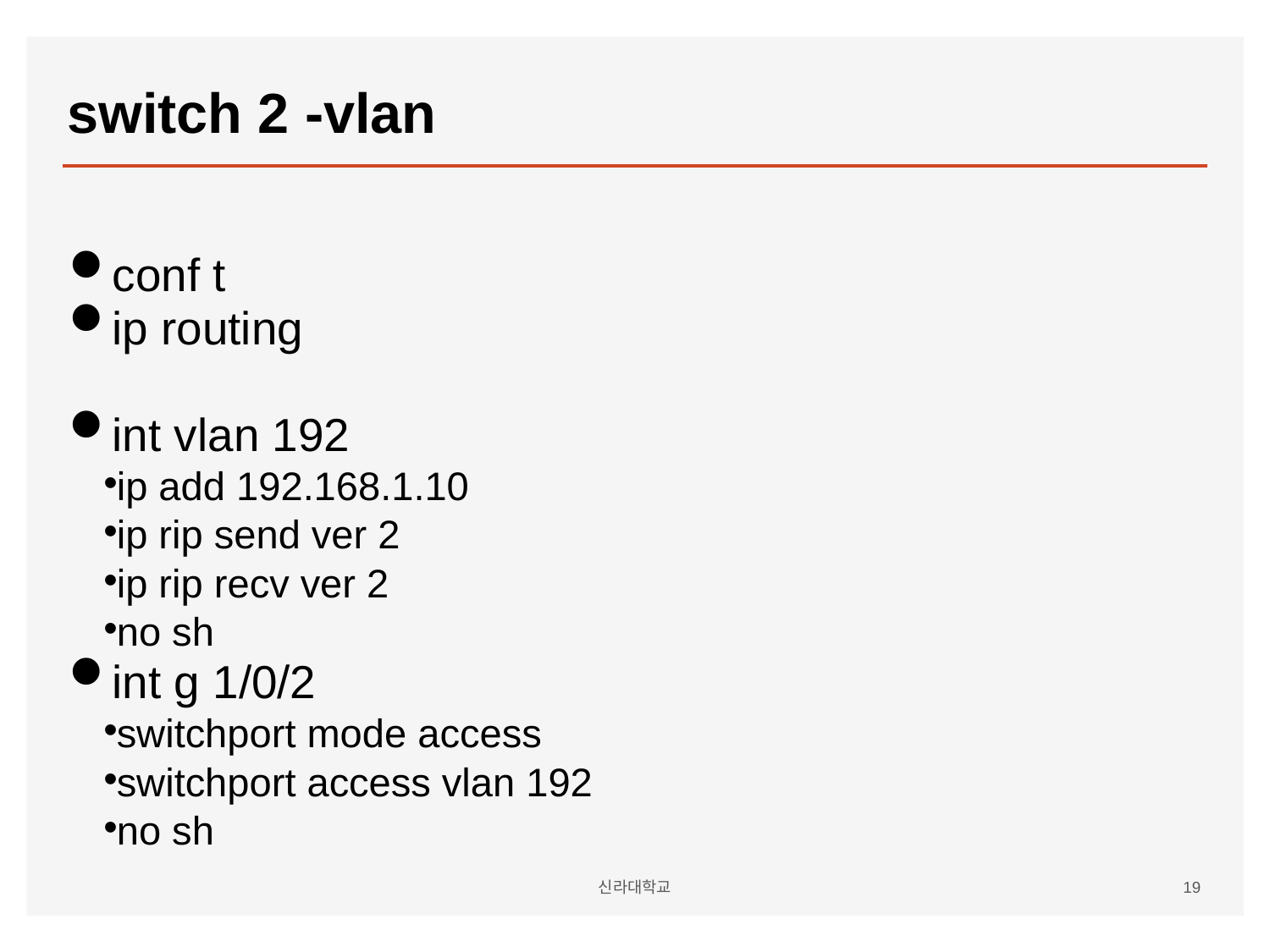

# switch 2 -vlan

conf t
ip routing

int vlan 192
ip add 192.168.1.10
ip rip send ver 2
ip rip recv ver 2
no sh
int g 1/0/2
switchport mode access
switchport access vlan 192
no sh

신라대학교
19